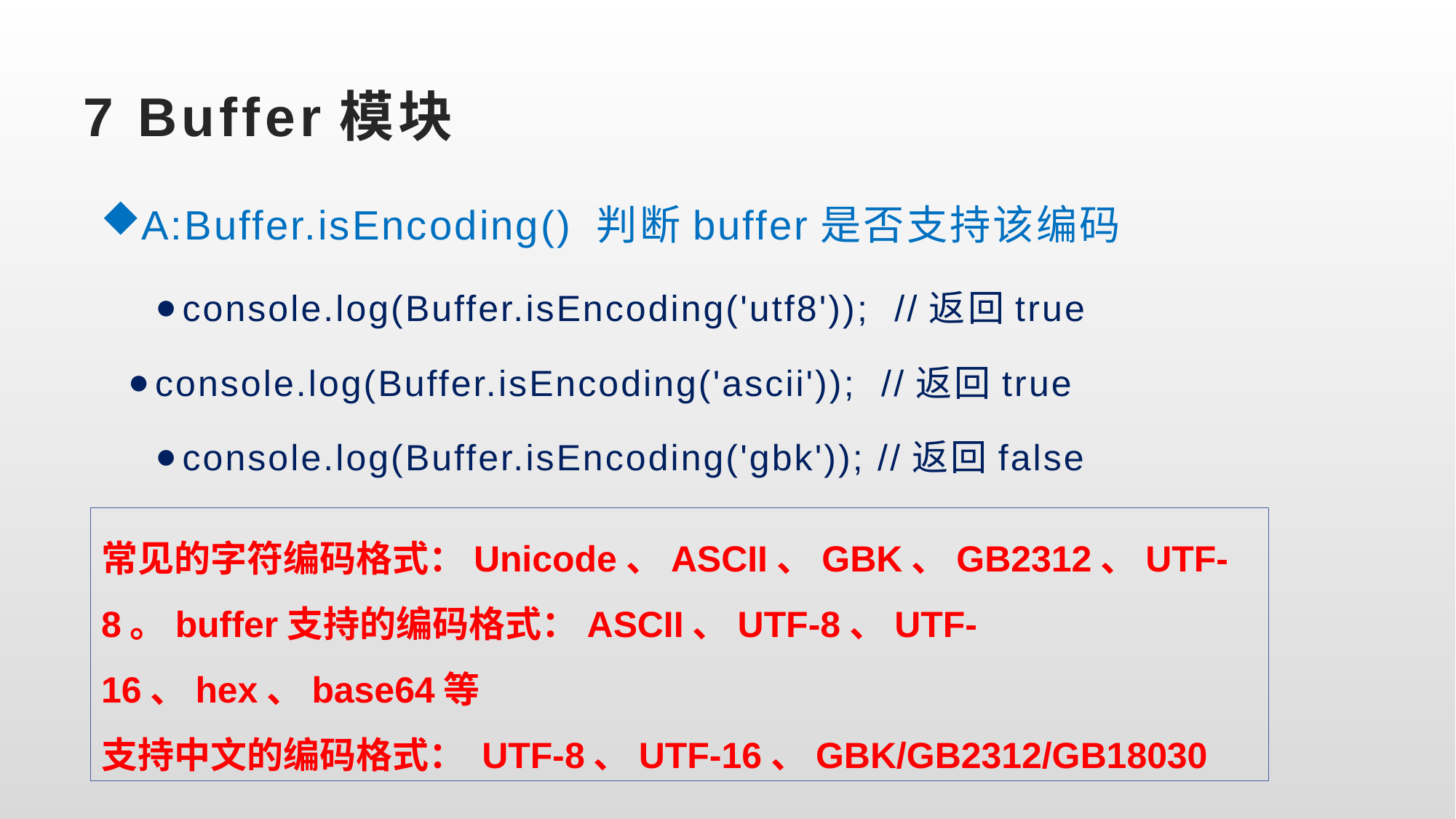

# 7 Buffer模块
A:Buffer.isEncoding() 判断buffer是否支持该编码
console.log(Buffer.isEncoding('utf8'));  //返回true
console.log(Buffer.isEncoding('ascii'));  //返回true
console.log(Buffer.isEncoding('gbk')); //返回false

常见的字符编码格式：Unicode、ASCII、GBK、GB2312、UTF-8。buffer支持的编码格式：ASCII、UTF-8、UTF-16、hex、base64等
支持中文的编码格式： UTF-8、UTF-16、GBK/GB2312/GB18030